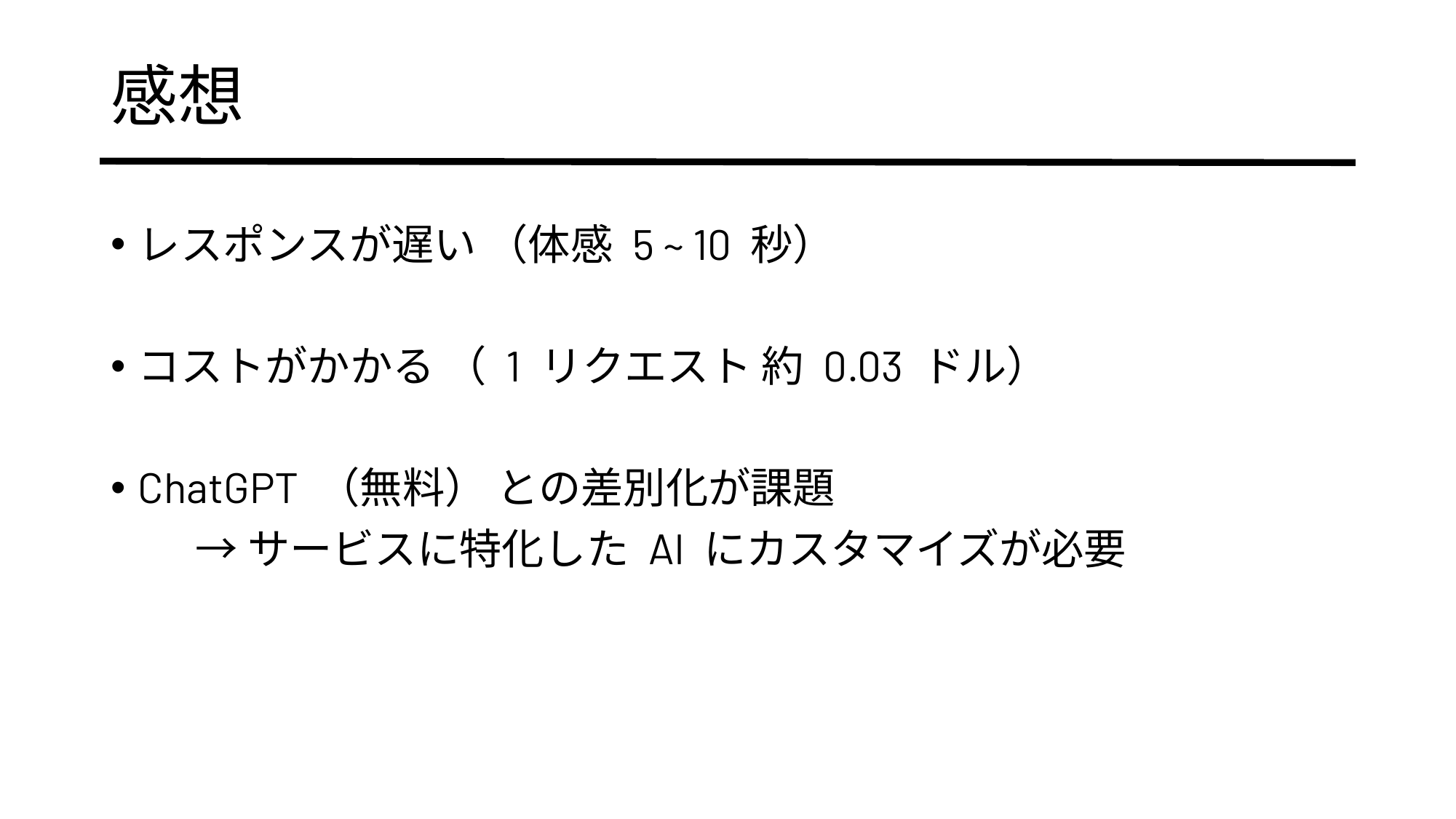

# 感想
レスポンスが遅い （体感 5 ~ 10 秒）

コストがかかる （ 1 リクエスト 約 0.03 ドル）

ChatGPT （無料） との差別化が課題
　　→ サービスに特化した AI にカスタマイズが必要